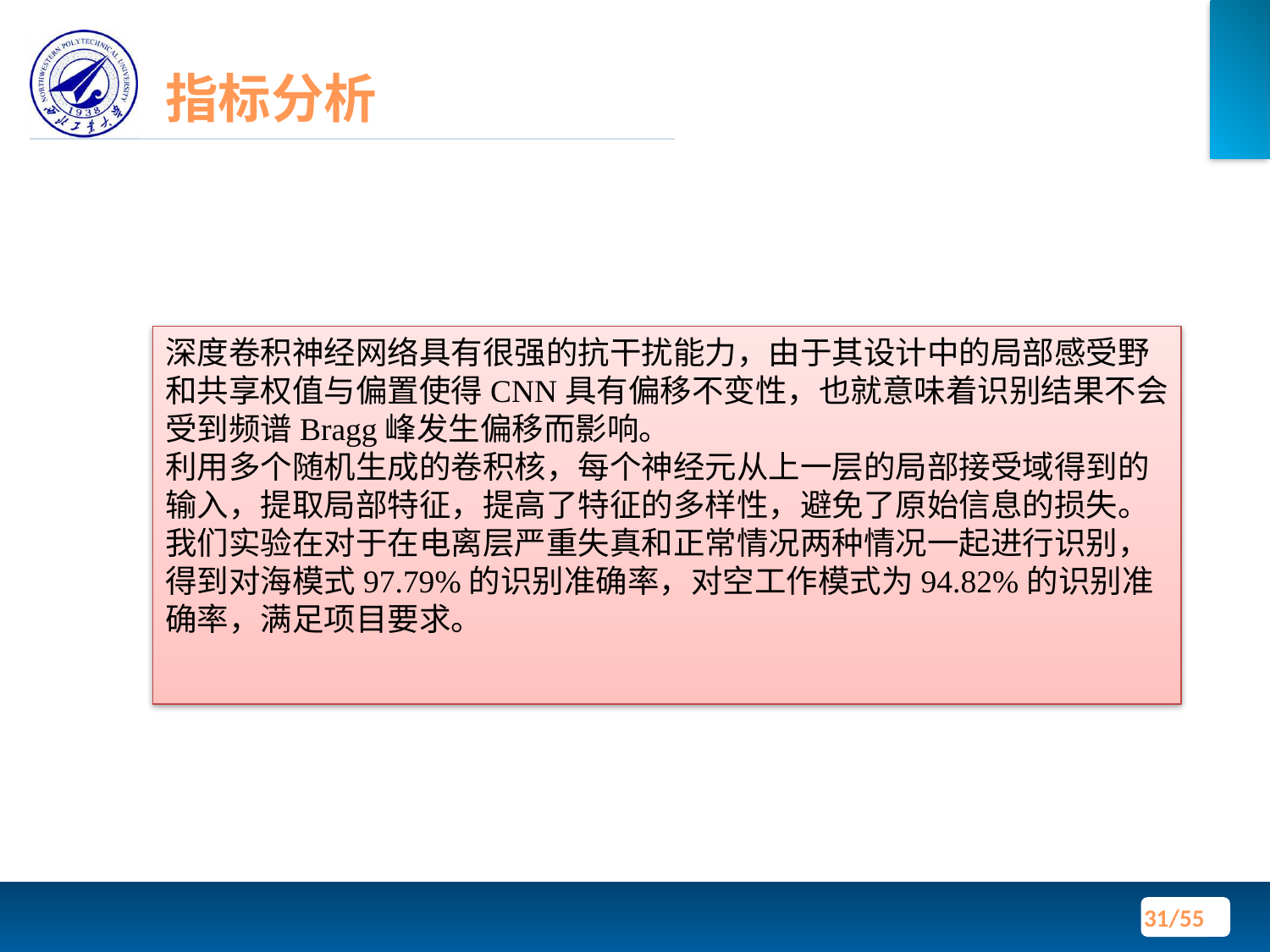

指标分析

深度卷积神经网络具有很强的抗干扰能力，由于其设计中的局部感受野和共享权值与偏置使得CNN具有偏移不变性，也就意味着识别结果不会受到频谱Bragg峰发生偏移而影响。
利用多个随机生成的卷积核，每个神经元从上一层的局部接受域得到的输入，提取局部特征，提高了特征的多样性，避免了原始信息的损失。
我们实验在对于在电离层严重失真和正常情况两种情况一起进行识别，得到对海模式97.79%的识别准确率，对空工作模式为94.82%的识别准确率，满足项目要求。
31/55